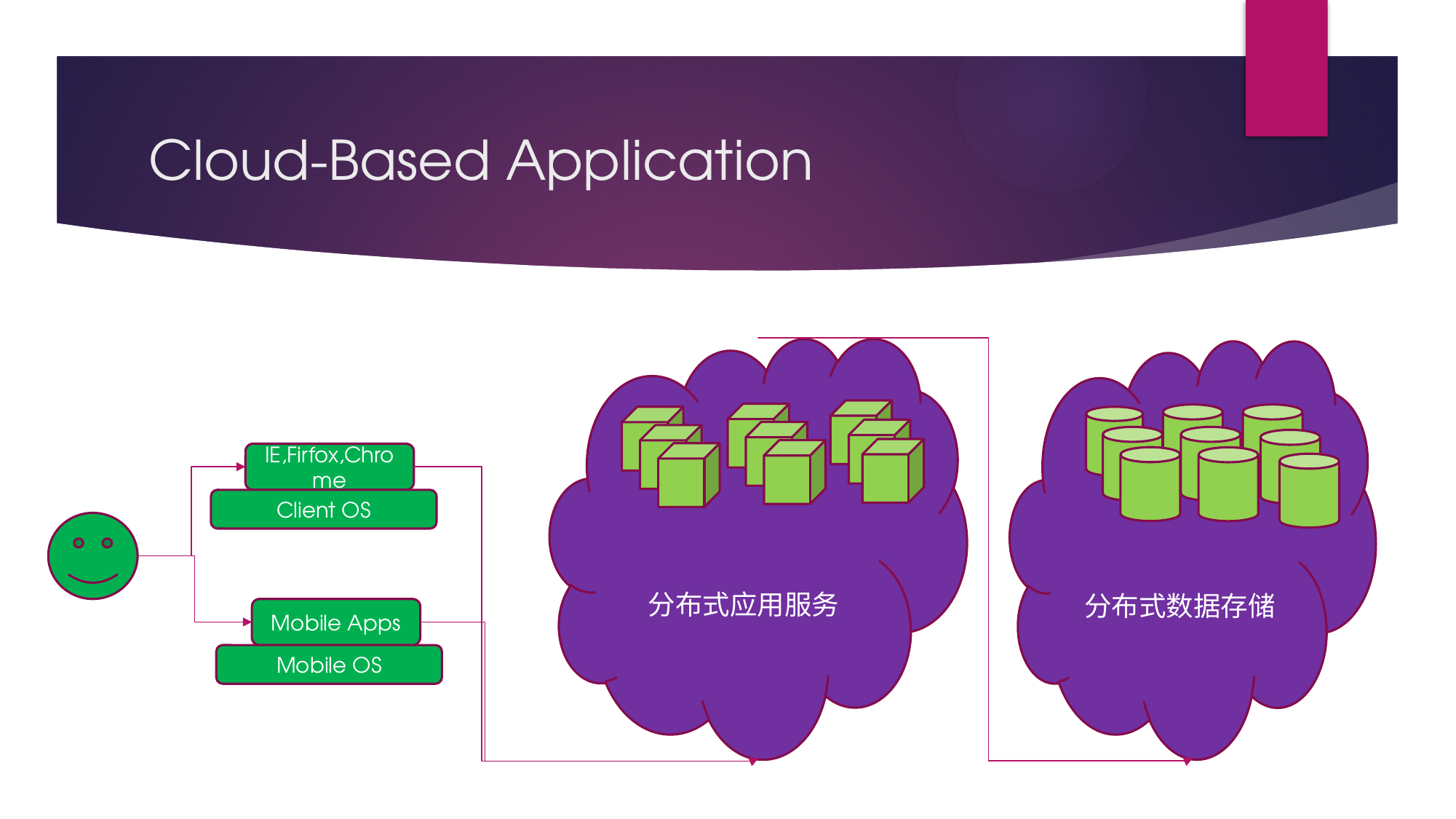

# Cloud-Based Application

分布式应用服务

分布式数据存储

IE,Firfox,Chrome

Client OS

Mobile Apps
Mobile OS